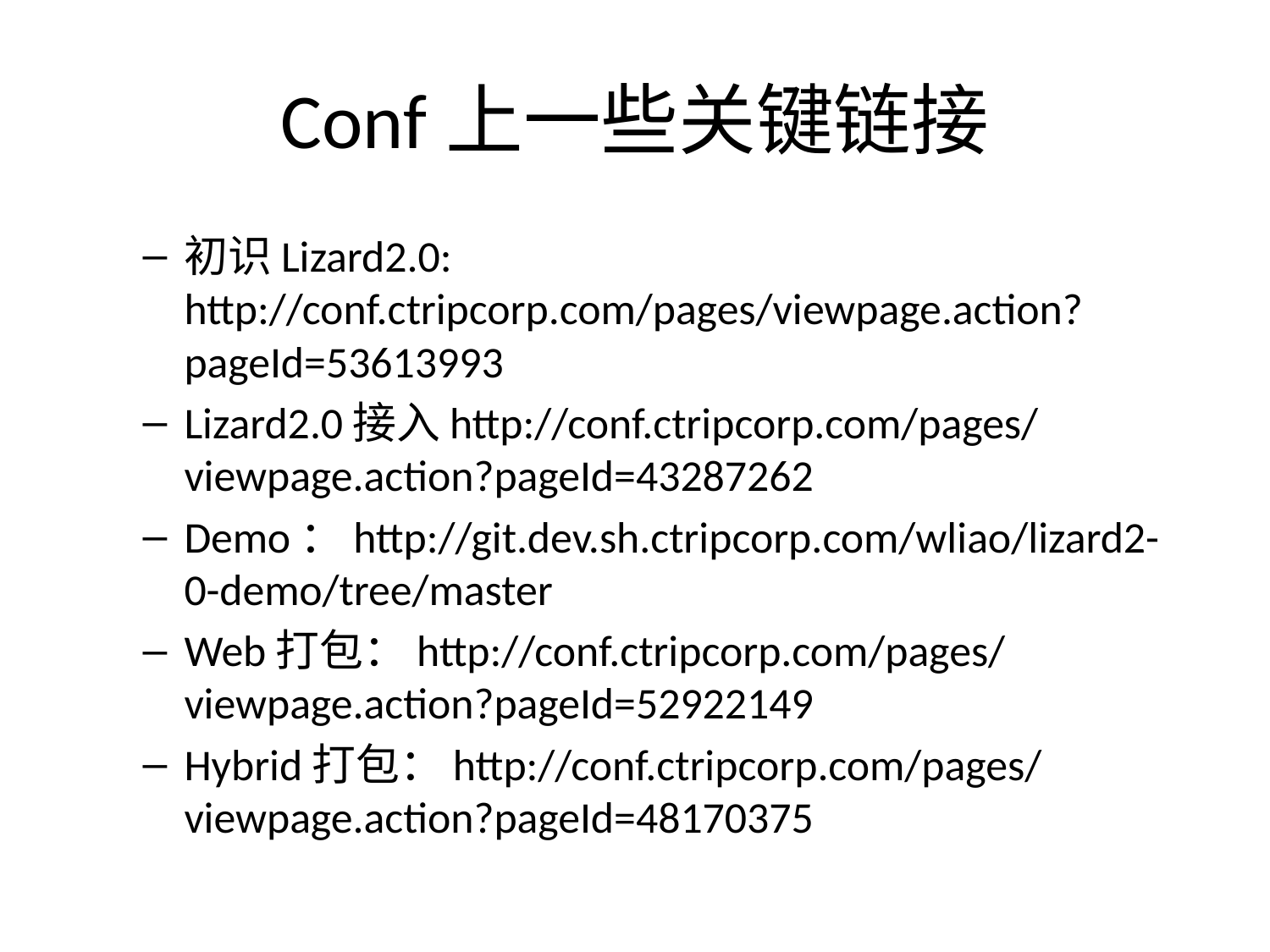

# Conf上一些关键链接
初识Lizard2.0: http://conf.ctripcorp.com/pages/viewpage.action?pageId=53613993
Lizard2.0接入http://conf.ctripcorp.com/pages/viewpage.action?pageId=43287262
Demo：http://git.dev.sh.ctripcorp.com/wliao/lizard2-0-demo/tree/master
Web打包：http://conf.ctripcorp.com/pages/viewpage.action?pageId=52922149
Hybrid打包：http://conf.ctripcorp.com/pages/viewpage.action?pageId=48170375